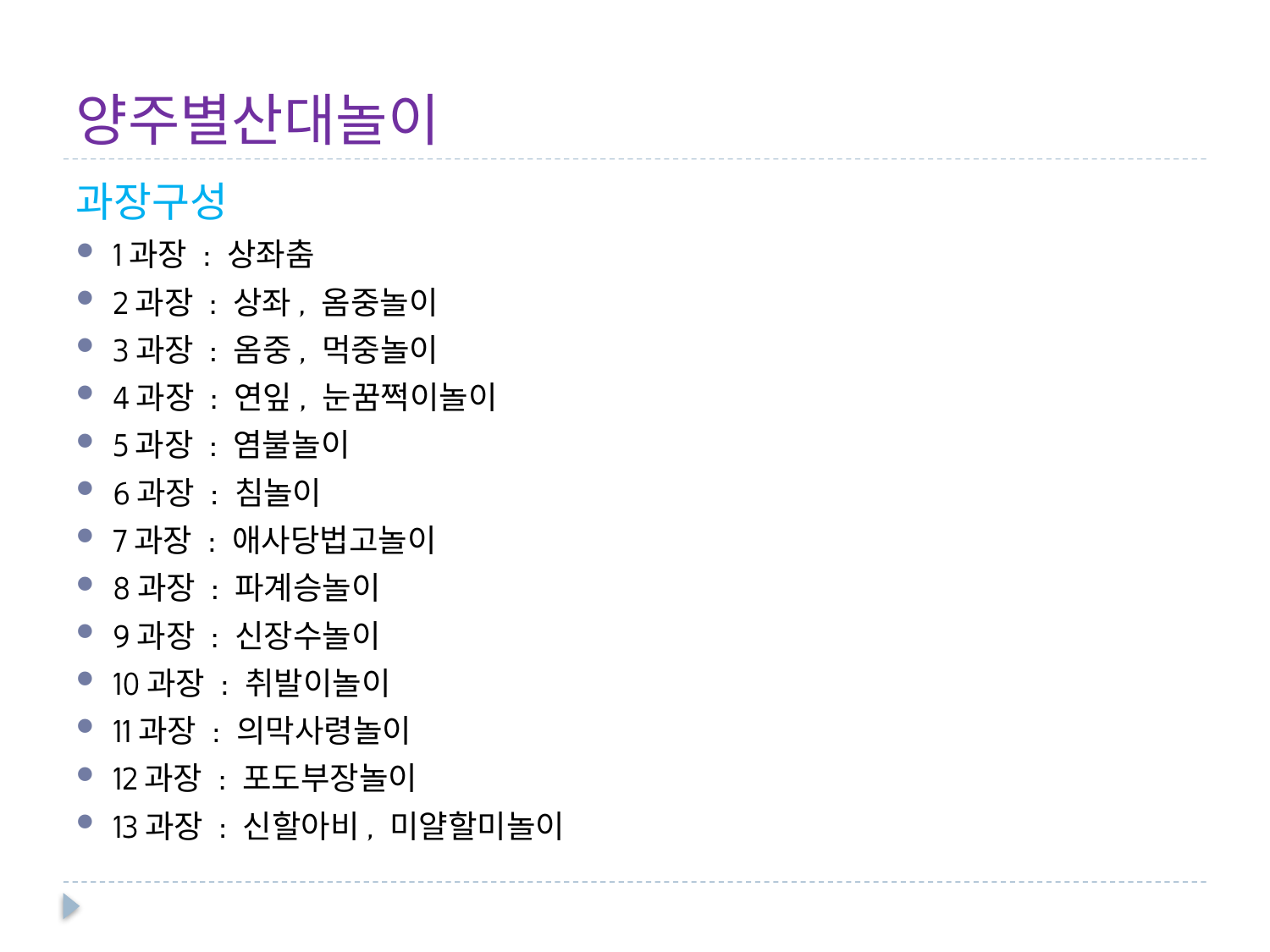

# 양주별산대놀이
과장구성
1과장 : 상좌춤
2과장 : 상좌, 옴중놀이
3과장 : 옴중, 먹중놀이
4과장 : 연잎, 눈꿈쩍이놀이
5과장 : 염불놀이
6과장 : 침놀이
7과장 : 애사당법고놀이
8과장 : 파계승놀이
9과장 : 신장수놀이
10과장 : 취발이놀이
11과장 : 의막사령놀이
12과장 : 포도부장놀이
13과장 : 신할아비, 미얄할미놀이